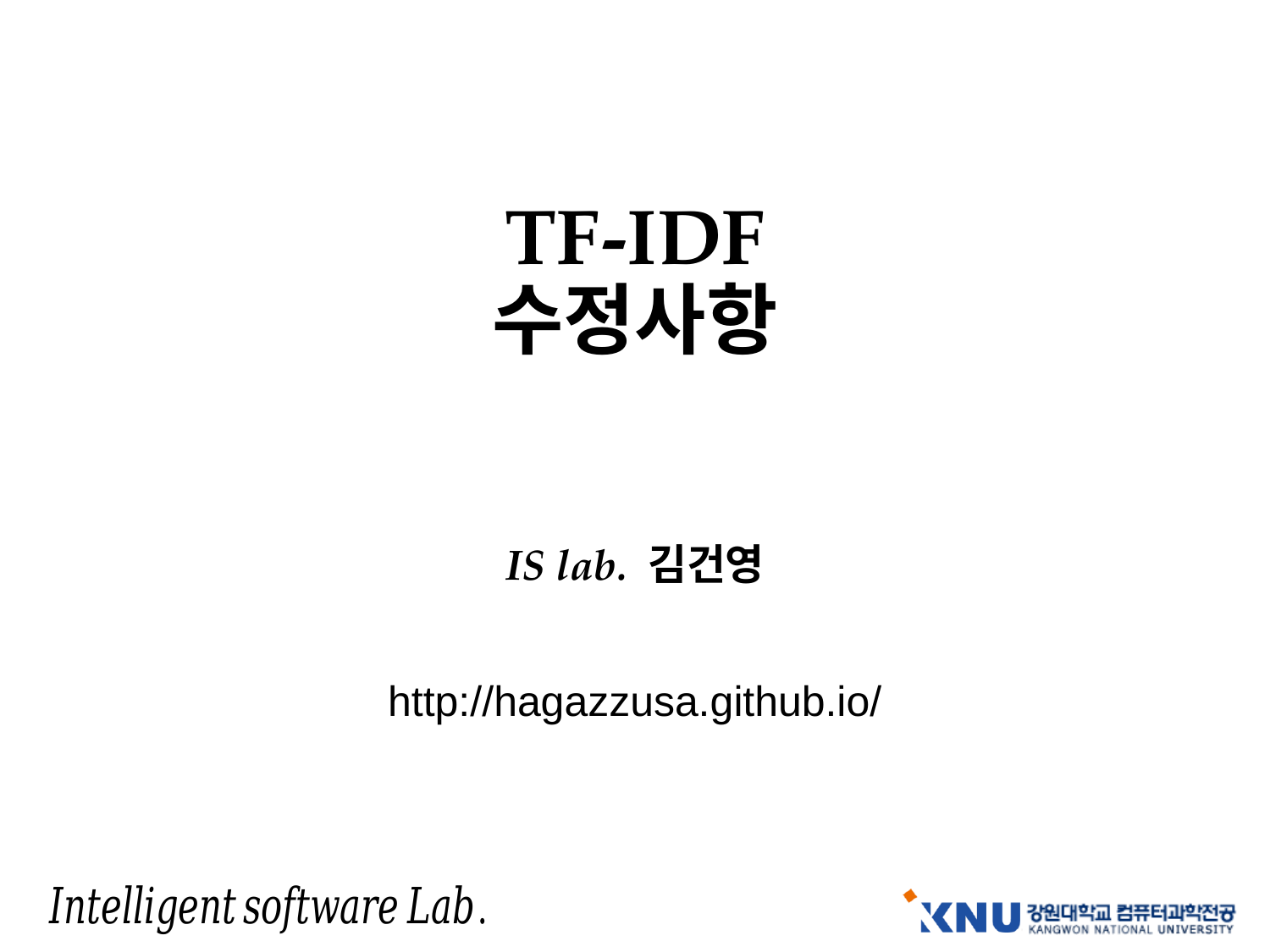

# TF-IDF 수정사항

IS lab. 김건영

http://hagazzusa.github.io/